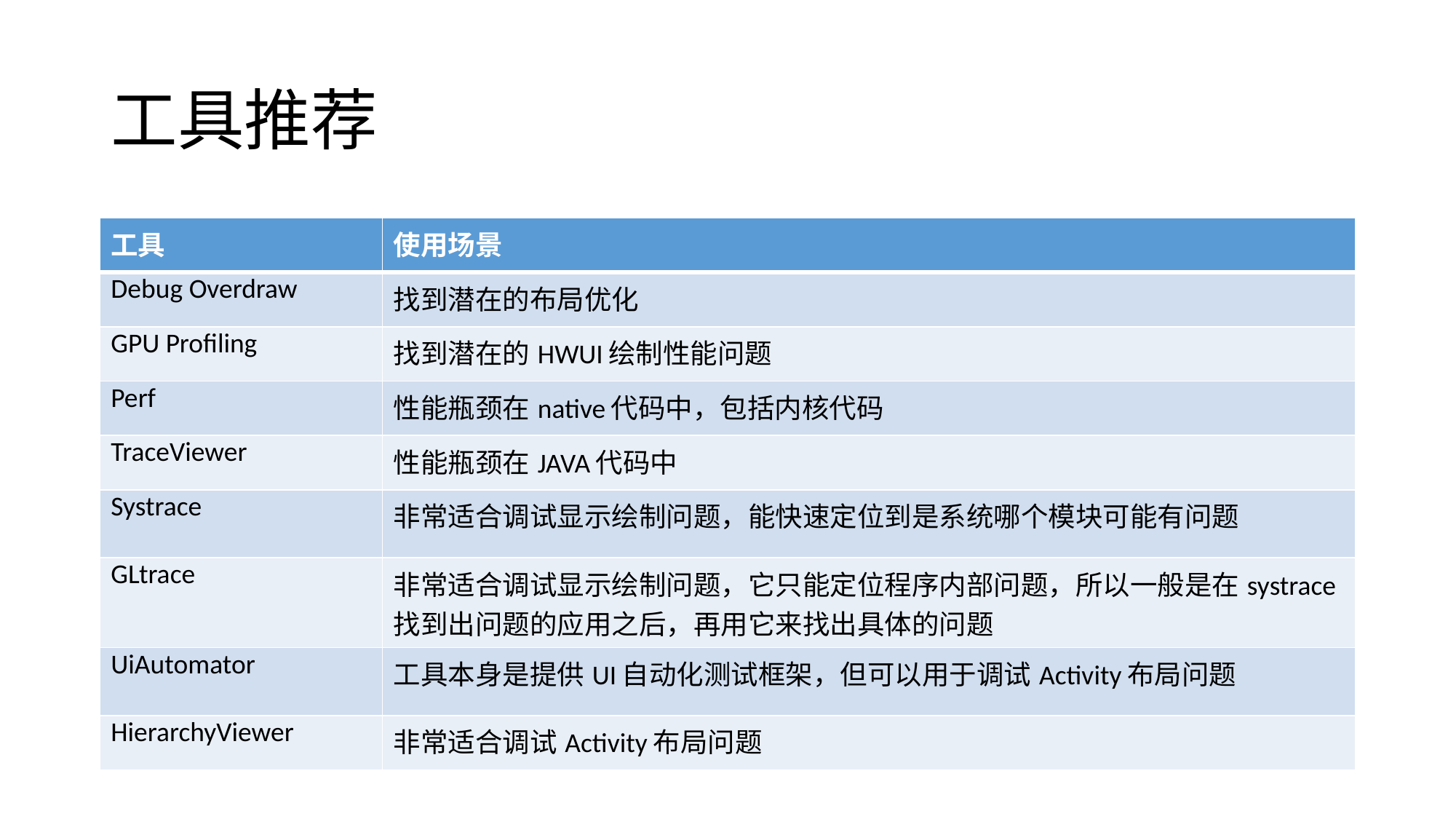

# 工具推荐
| 工具 | 使用场景 |
| --- | --- |
| Debug Overdraw | 找到潜在的布局优化 |
| GPU Profiling | 找到潜在的HWUI绘制性能问题 |
| Perf | 性能瓶颈在native代码中，包括内核代码 |
| TraceViewer | 性能瓶颈在JAVA代码中 |
| Systrace | 非常适合调试显示绘制问题，能快速定位到是系统哪个模块可能有问题 |
| GLtrace | 非常适合调试显示绘制问题，它只能定位程序内部问题，所以一般是在systrace找到出问题的应用之后，再用它来找出具体的问题 |
| UiAutomator | 工具本身是提供UI自动化测试框架，但可以用于调试Activity布局问题 |
| HierarchyViewer | 非常适合调试Activity布局问题 |